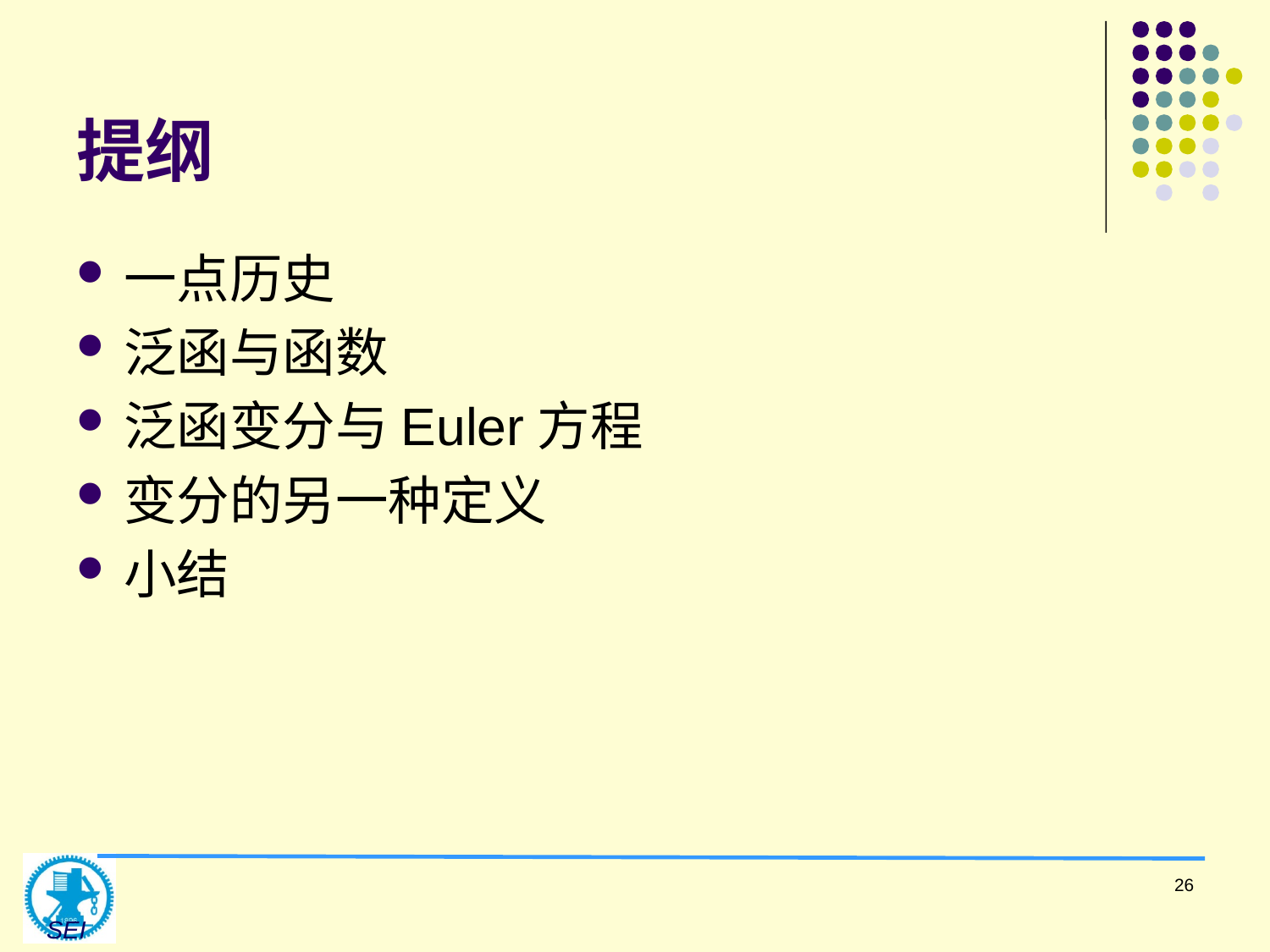

# 提纲
一点历史
泛函与函数
泛函变分与Euler方程
变分的另一种定义
小结
26